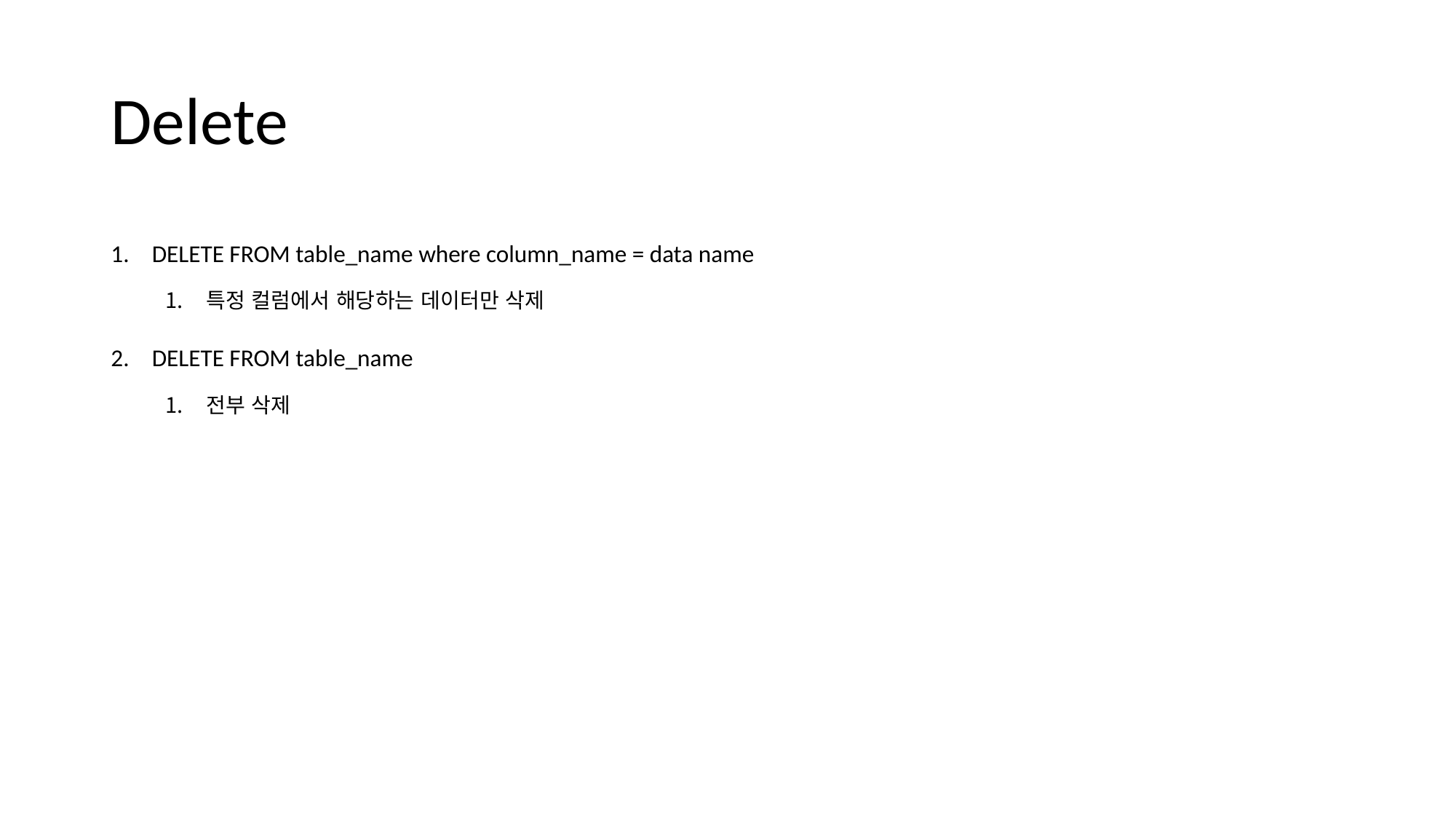

# Delete
DELETE FROM table_name where column_name = data name
특정 컬럼에서 해당하는 데이터만 삭제
DELETE FROM table_name
전부 삭제